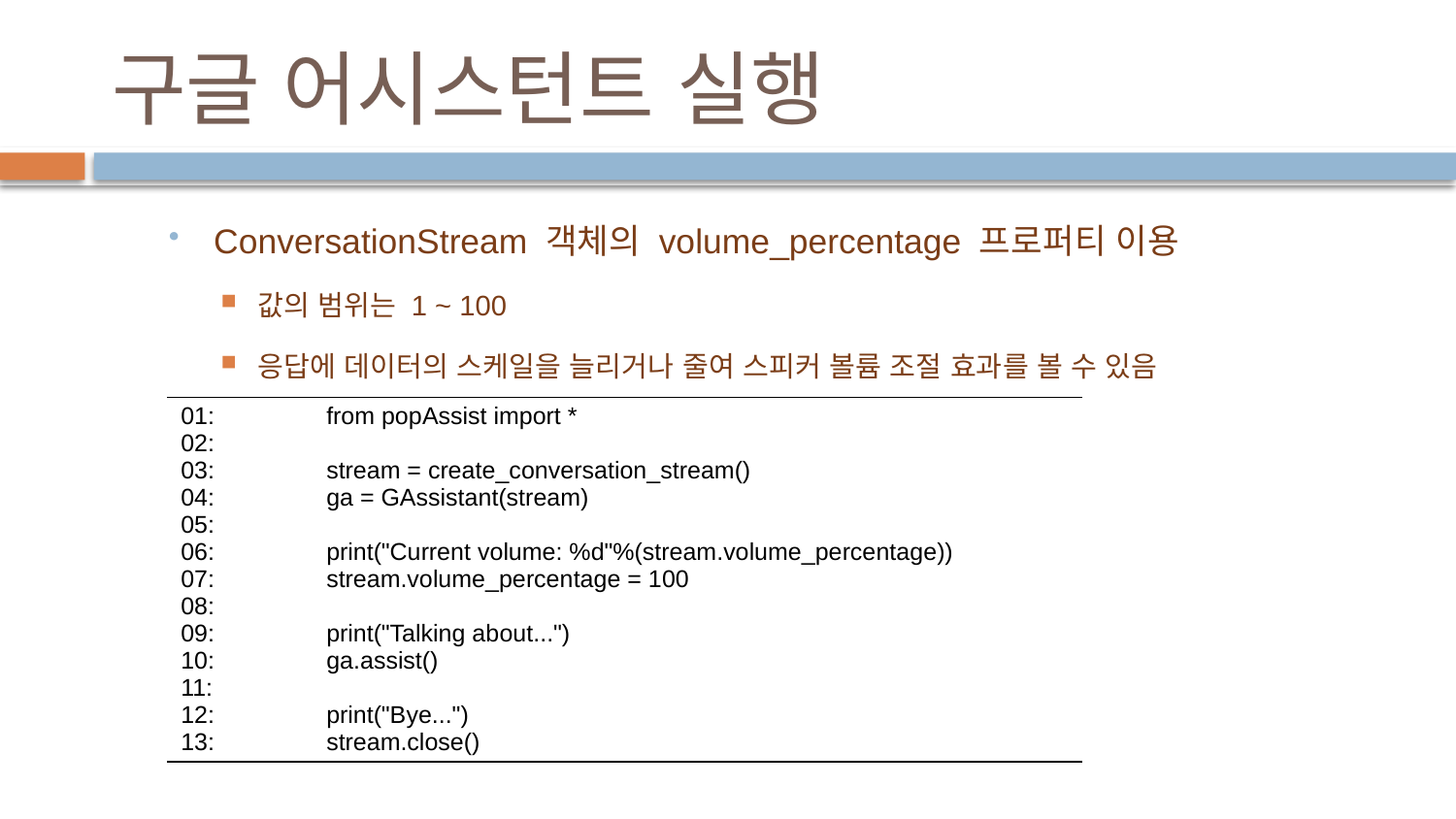

# 구글 어시스턴트 실행
ConversationStream 객체의 volume_percentage 프로퍼티 이용
값의 범위는 1 ~ 100
응답에 데이터의 스케일을 늘리거나 줄여 스피커 볼륨 조절 효과를 볼 수 있음
| 01: from popAssist import \* 02: 03: stream = create\_conversation\_stream() 04: ga = GAssistant(stream) 05: 06: print("Current volume: %d"%(stream.volume\_percentage)) 07: stream.volume\_percentage = 100 08: 09: print("Talking about...") 10: ga.assist() 11: 12: print("Bye...") 13: stream.close() |
| --- |